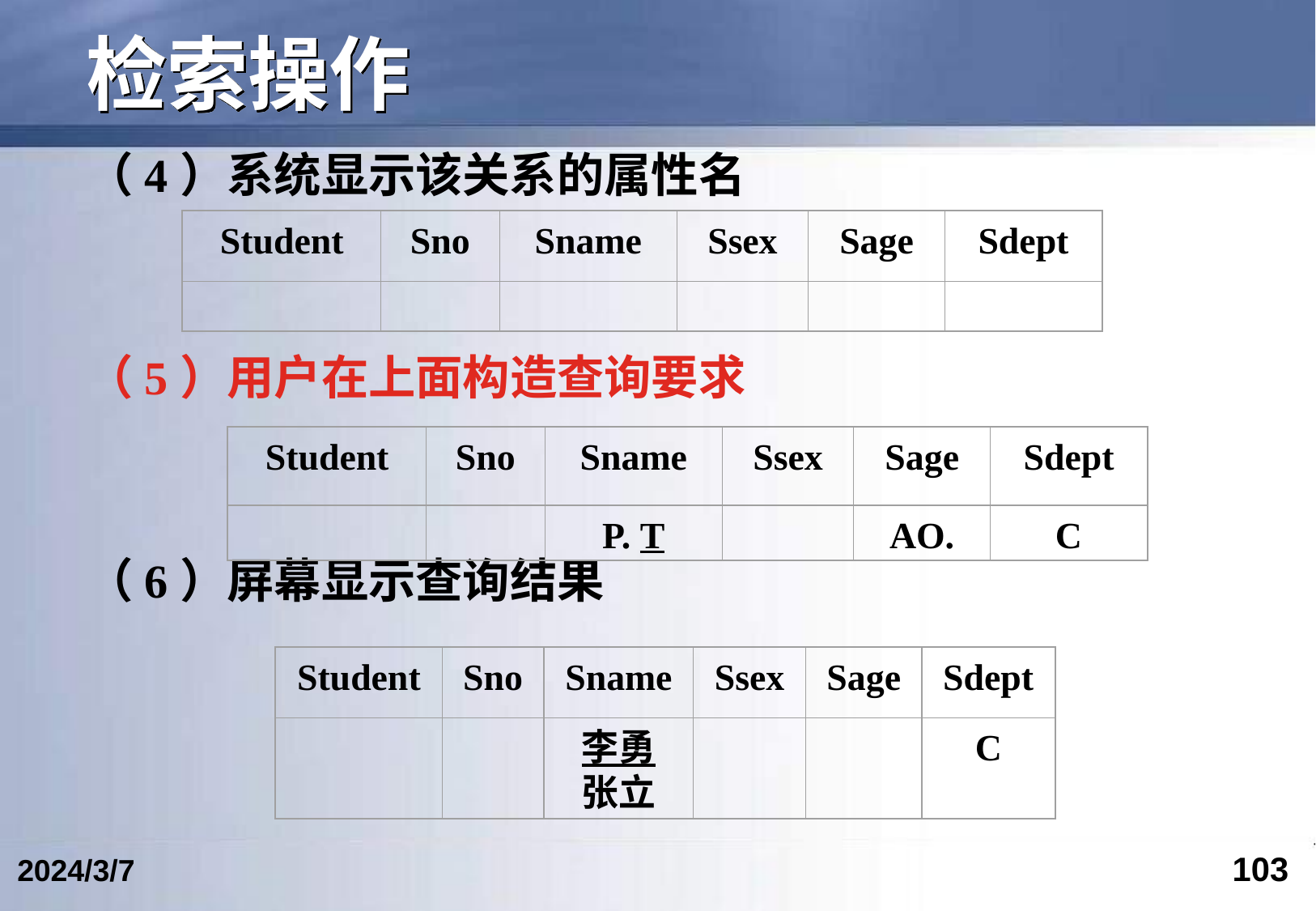

# 检索操作
（4）系统显示该关系的属性名

（5）用户在上面构造查询要求

（6）屏幕显示查询结果

Student

Sno

Sname

Ssex

Sage

Sdept

Student

Sno

Sname

Ssex

Sage

Sdept

P. T

AO.

C

Student

Sno

Sname

Ssex

Sage

Sdept

李勇
张立

C

103
2024/3/7